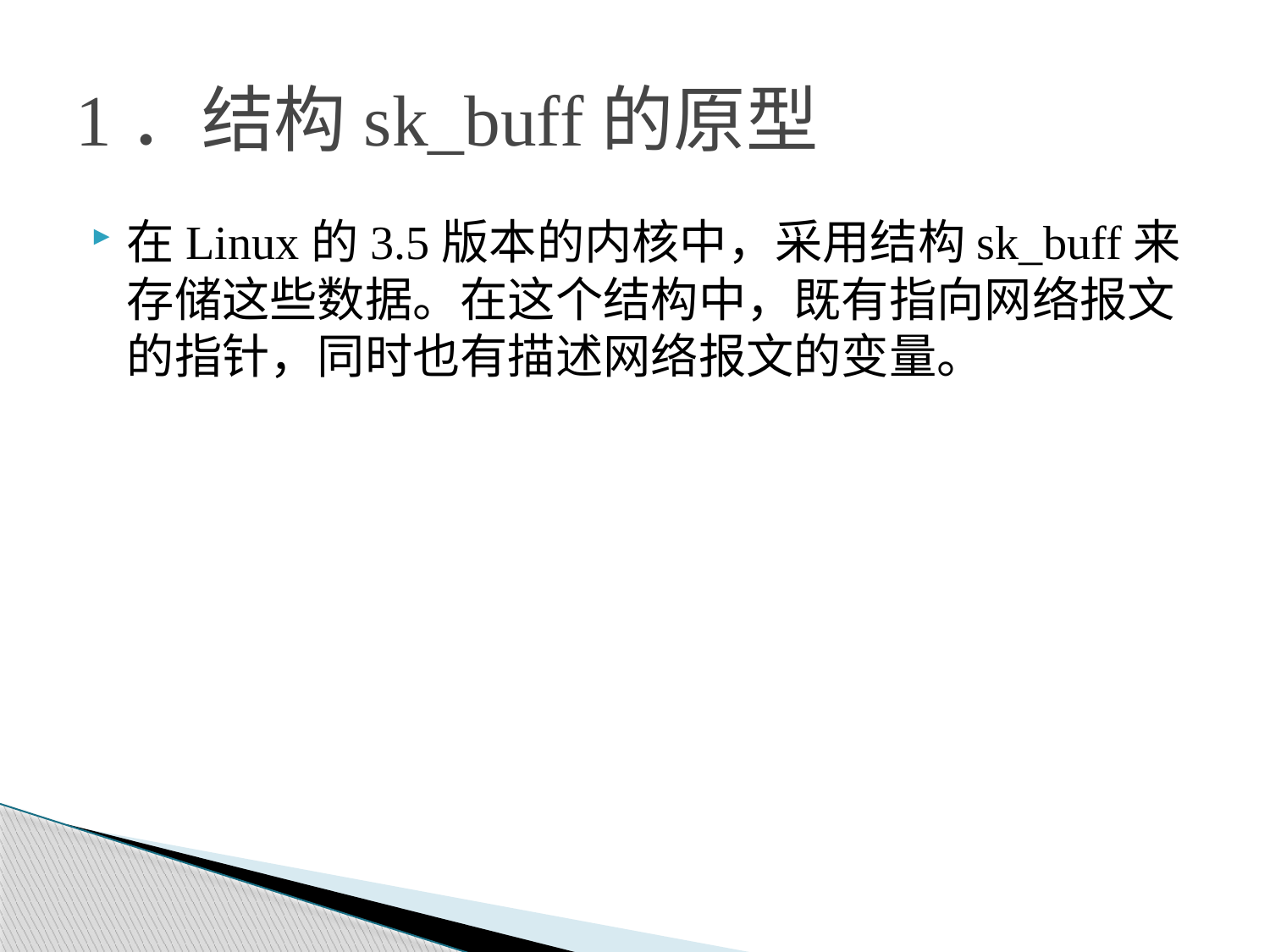

# 1．结构sk_buff的原型
在Linux的3.5版本的内核中，采用结构sk_buff来存储这些数据。在这个结构中，既有指向网络报文的指针，同时也有描述网络报文的变量。